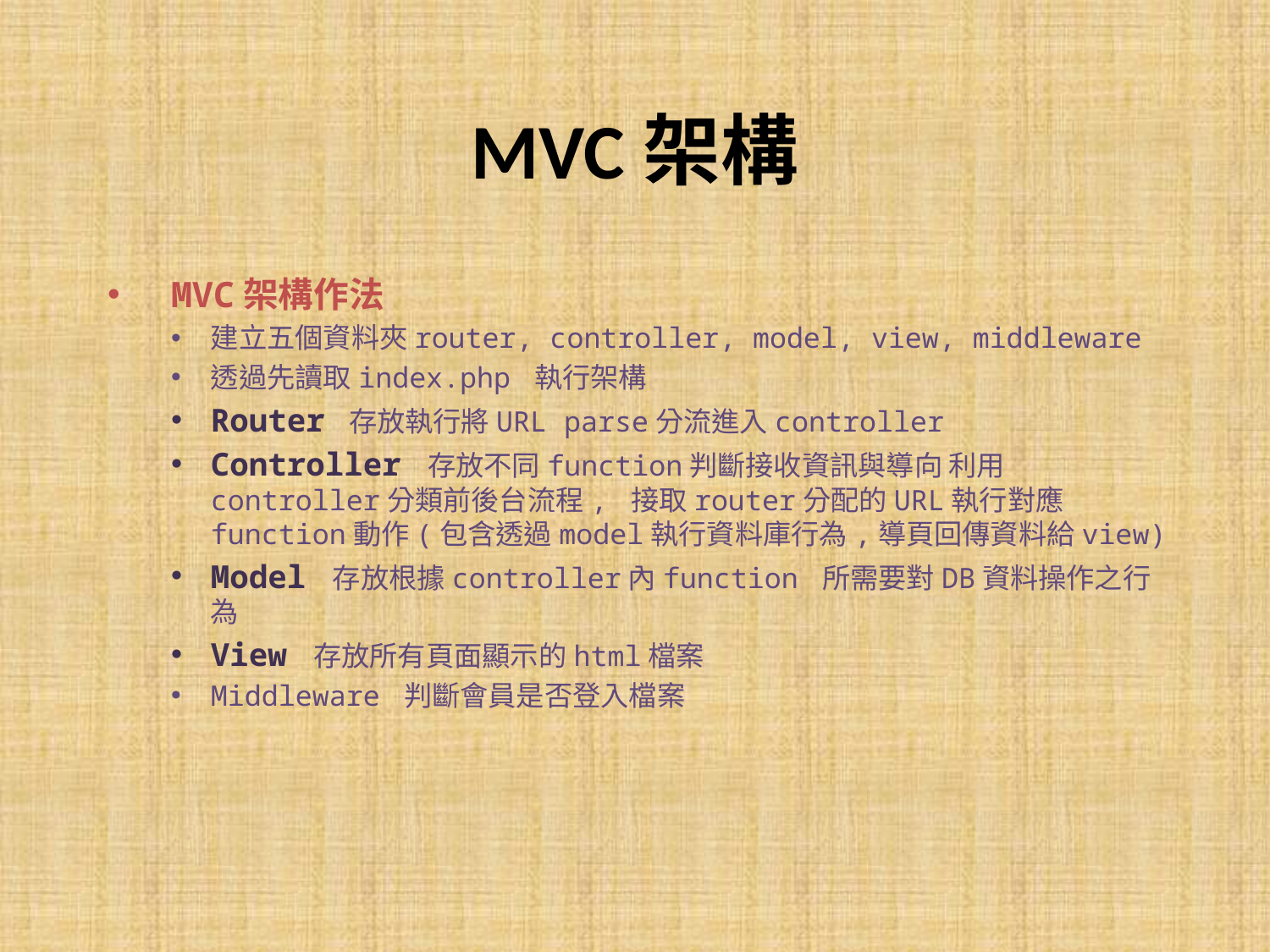

# MVC架構
MVC架構作法
建立五個資料夾router, controller, model, view, middleware
透過先讀取index.php 執行架構
Router 存放執行將URL parse分流進入controller
Controller 存放不同function判斷接收資訊與導向 利用controller分類前後台流程, 接取router分配的URL執行對應function動作(包含透過model執行資料庫行為,導頁回傳資料給view)
Model 存放根據controller內function 所需要對DB資料操作之行為
View 存放所有頁面顯示的html檔案
Middleware 判斷會員是否登入檔案